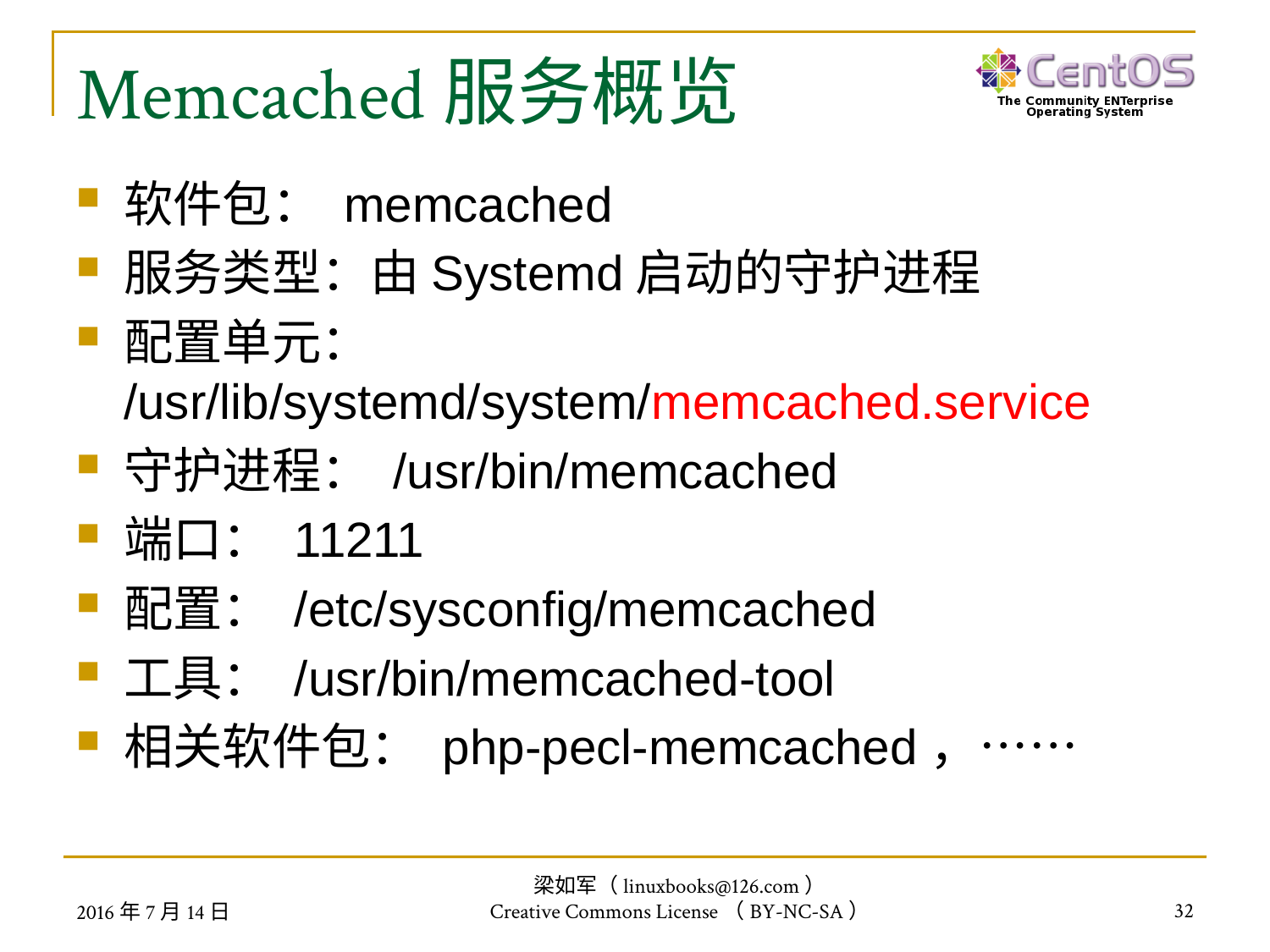

# Memcached服务概览
软件包： memcached
服务类型：由Systemd启动的守护进程
配置单元： /usr/lib/systemd/system/memcached.service
守护进程： /usr/bin/memcached
端口： 11211
配置： /etc/sysconfig/memcached
工具： /usr/bin/memcached-tool
相关软件包： php-pecl-memcached，……

梁如军（linuxbooks@126.com）
Creative Commons License（BY-NC-SA）
2016年7月14日
32